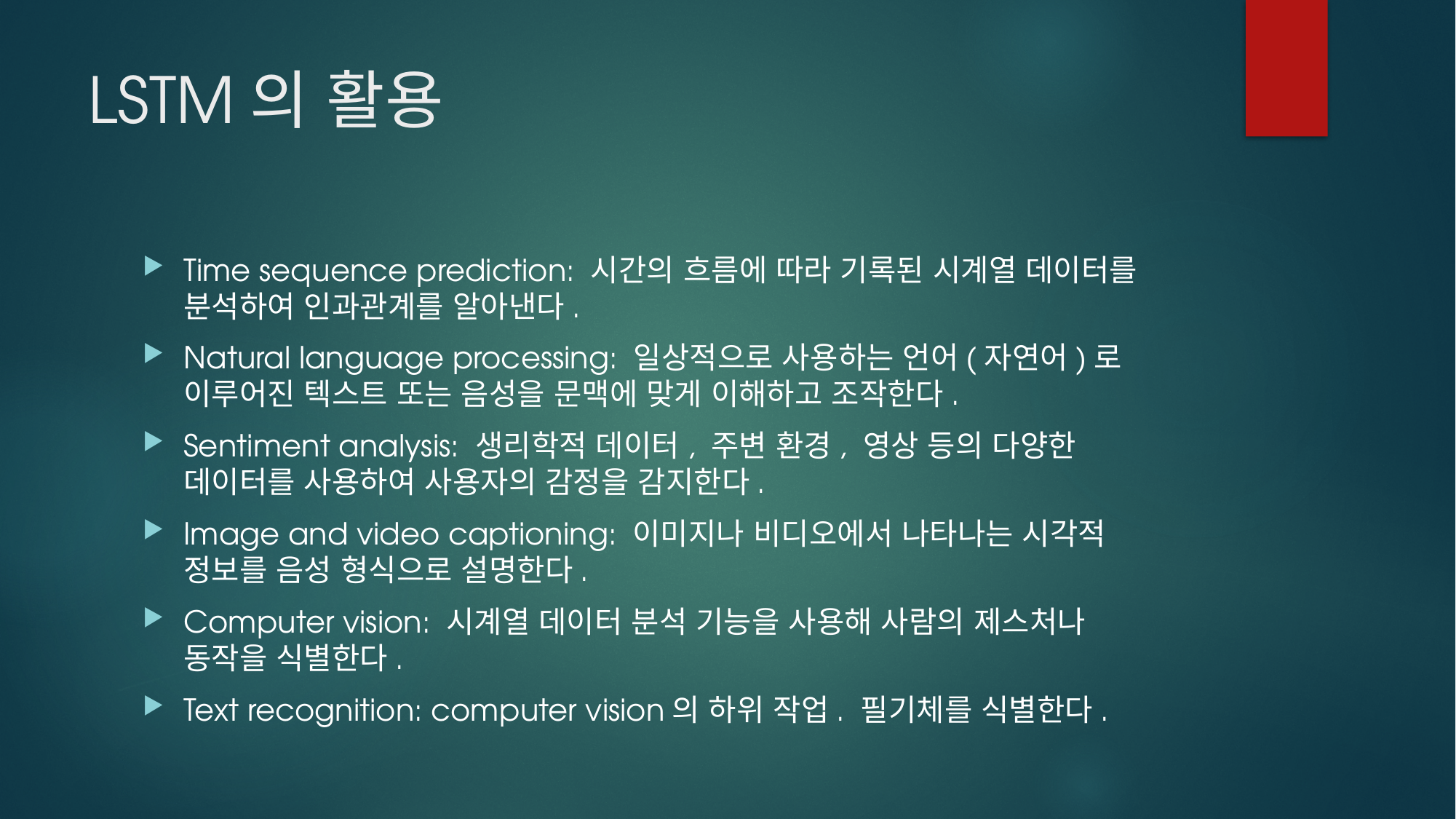

# LSTM의 활용
Time sequence prediction: 시간의 흐름에 따라 기록된 시계열 데이터를 분석하여 인과관계를 알아낸다.
Natural language processing: 일상적으로 사용하는 언어(자연어)로
이루어진 텍스트 또는 음성을 문맥에 맞게 이해하고 조작한다.
Sentiment analysis: 생리학적 데이터, 주변 환경, 영상 등의 다양한
데이터를 사용하여 사용자의 감정을 감지한다.
Image and video captioning: 이미지나 비디오에서 나타나는 시각적
정보를 음성 형식으로 설명한다.
Computer vision: 시계열 데이터 분석 기능을 사용해 사람의 제스처나
동작을 식별한다.
Text recognition: computer vision의 하위 작업. 필기체를 식별한다.